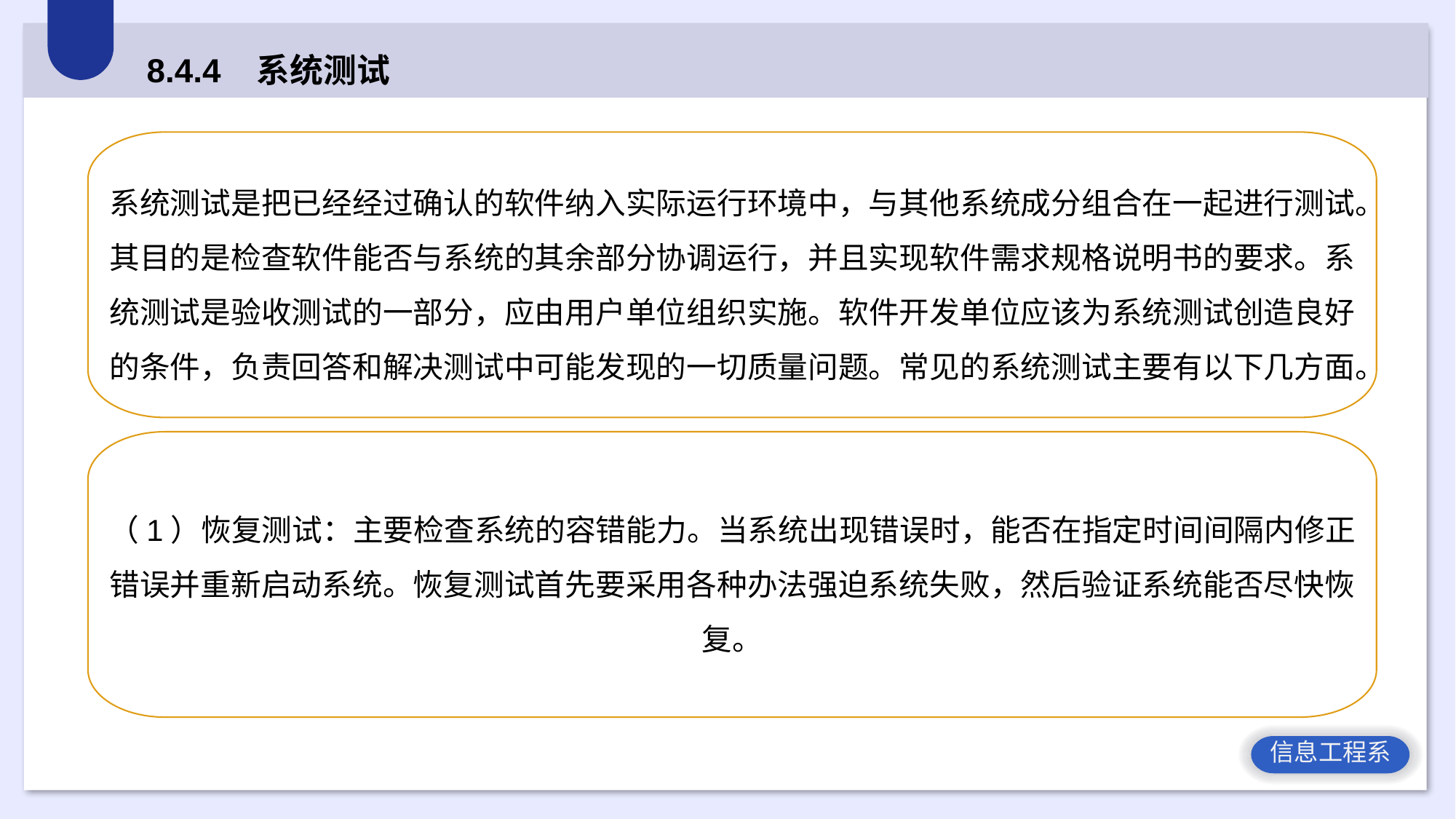

8.4.4   系统测试
系统测试是把已经经过确认的软件纳入实际运行环境中，与其他系统成分组合在一起进行测试。其目的是检查软件能否与系统的其余部分协调运行，并且实现软件需求规格说明书的要求。系统测试是验收测试的一部分，应由用户单位组织实施。软件开发单位应该为系统测试创造良好的条件，负责回答和解决测试中可能发现的一切质量问题。常见的系统测试主要有以下几方面。
（1）恢复测试：主要检查系统的容错能力。当系统出现错误时，能否在指定时间间隔内修正错误并重新启动系统。恢复测试首先要采用各种办法强迫系统失败，然后验证系统能否尽快恢复。